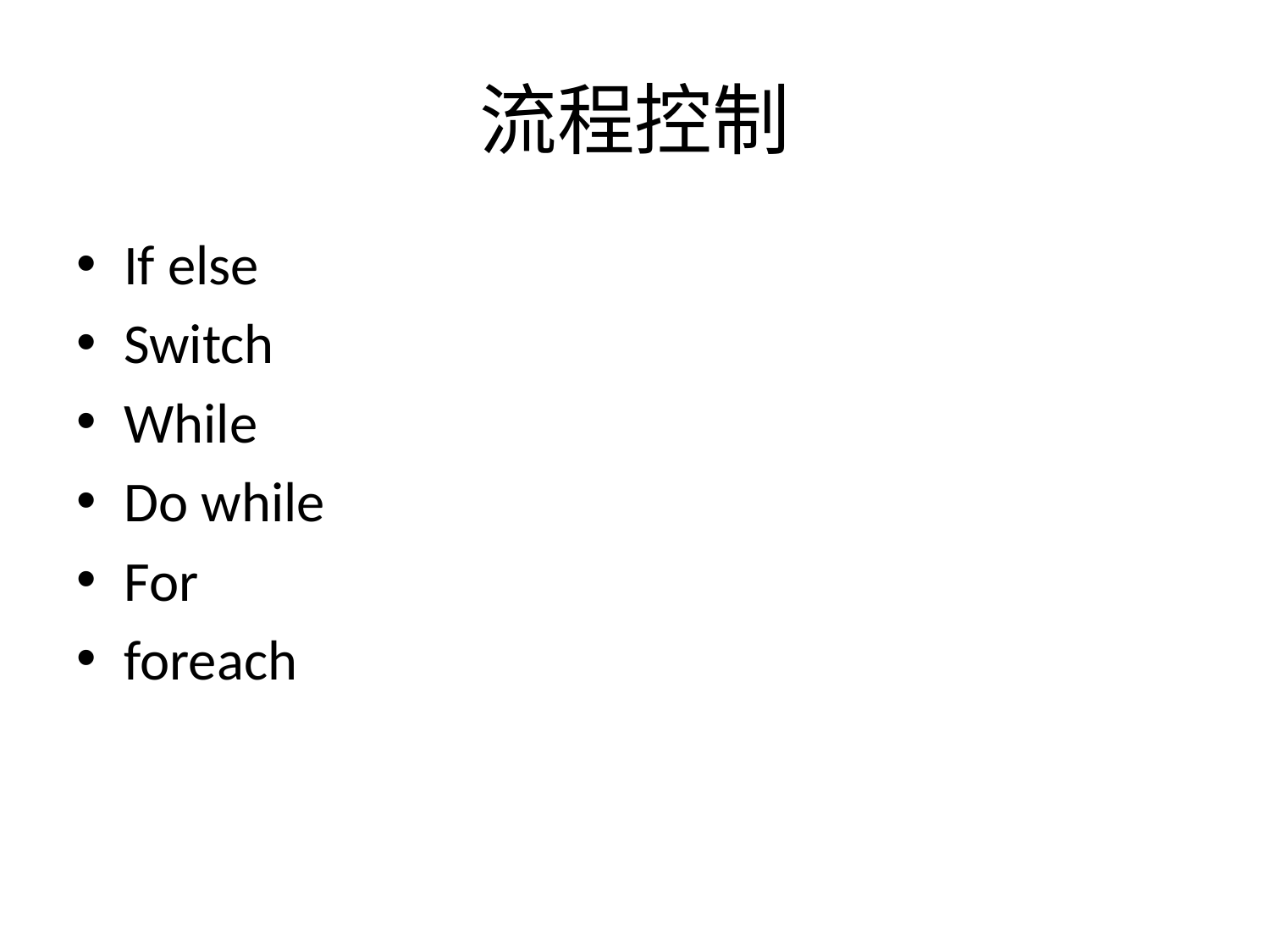

# 流程控制
If else
Switch
While
Do while
For
foreach